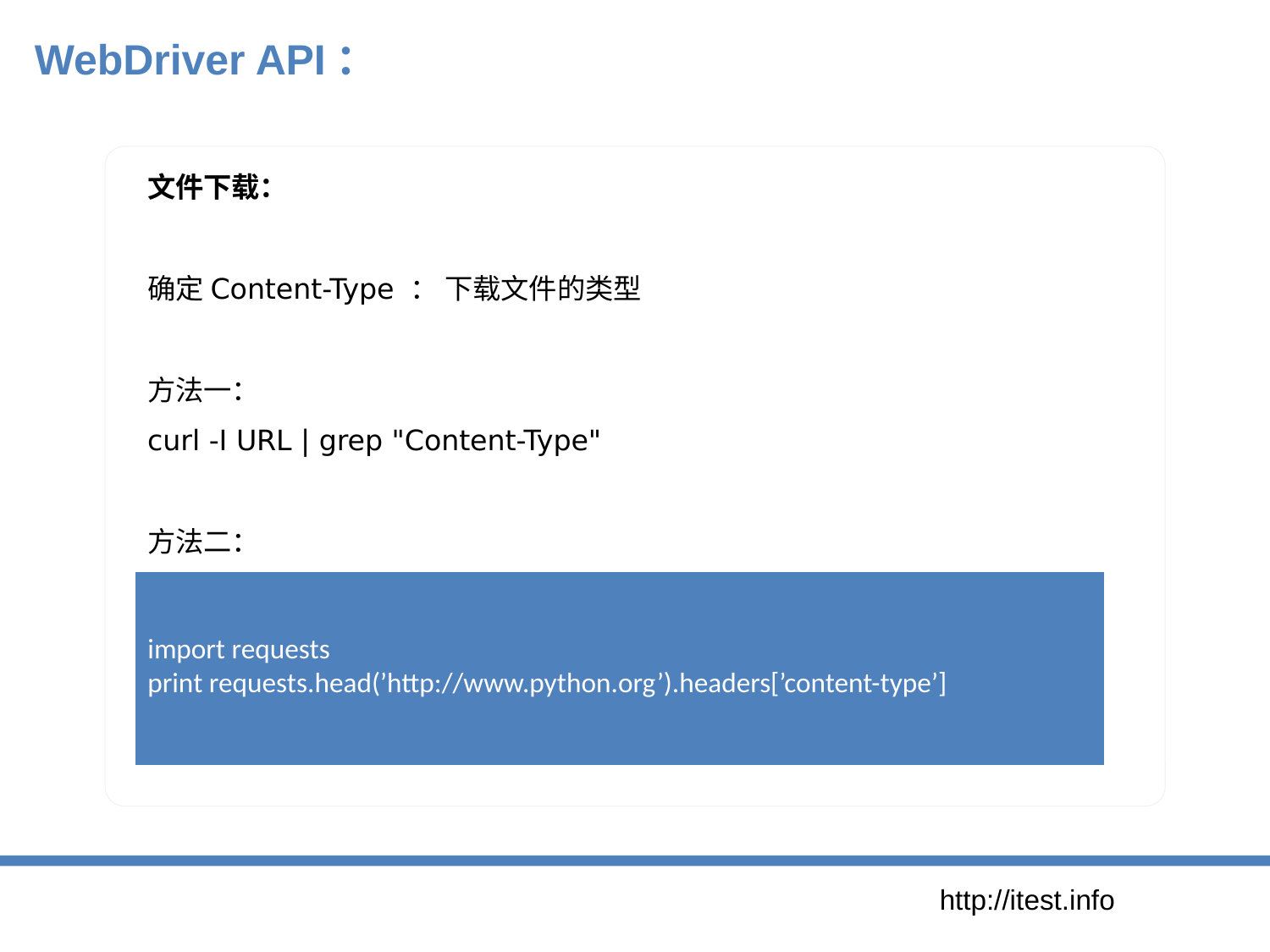

WebDriver API：

文件下载：

确定Content-Type ： 下载文件的类型

方法一：
curl -I URL | grep "Content-Type"

方法二：

| import requests print requests.head(’http://www.python.org’).headers[’content-type’] |
| --- |

http://itest.info